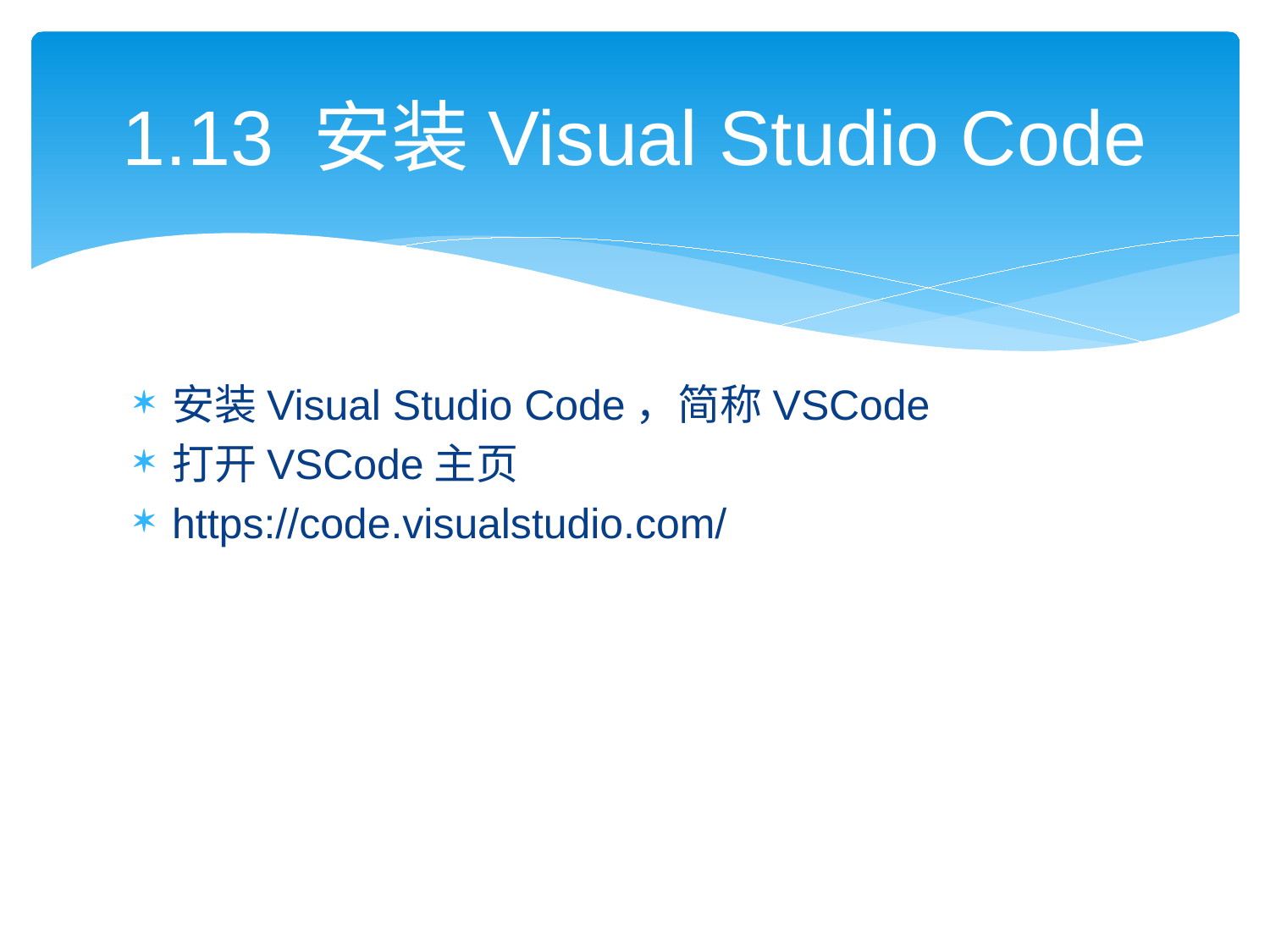

# 1.13 安装Visual Studio Code
安装Visual Studio Code，简称VSCode
打开VSCode主页
https://code.visualstudio.com/